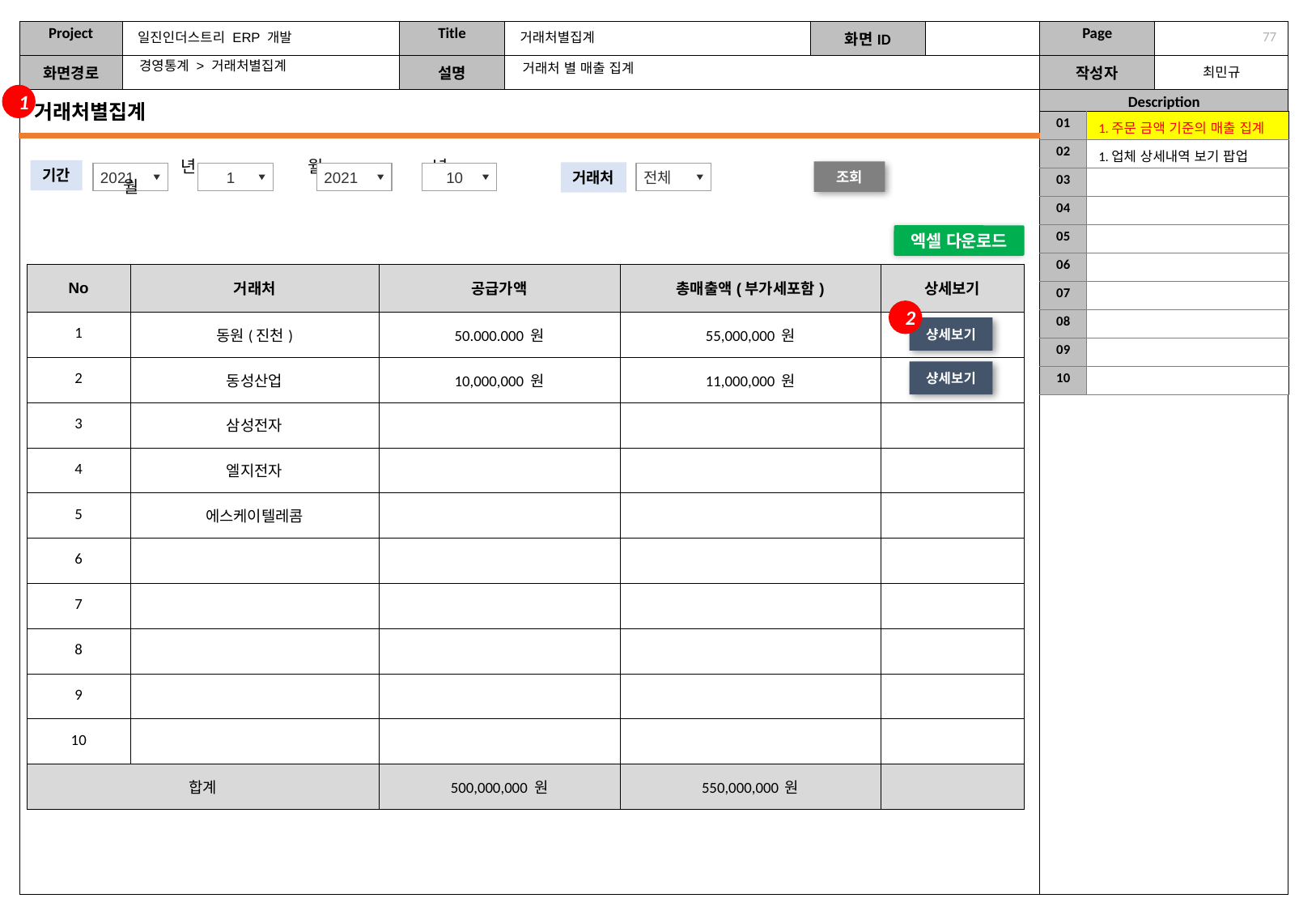

일진인더스트리 ERP 개발

거래처별집계
77
경영통계 > 거래처별집계
거래처 별 매출 집계
1
거래처별집계
| 01 | 1.주문 금액 기준의 매출 집계 |
| --- | --- |
| 02 | 1.업체 상세내역 보기 팝업 |
| 03 |  |
| 04 |  |
| 05 |  |
| 06 |  |
| 07 |  |
| 08 |  |
| 09 |  |
| 10 |  |
                     년                        월 ~                       년                       월
기간
조회
거래처
2021

1

2021

10

전체

엑셀 다운로드
| No | 거래처 | 공급가액 | 총매출액(부가세포함) | 상세보기 |
| --- | --- | --- | --- | --- |
| 1 | 동원(진천) | 50.000.000 원 | 55,000,000 원 |  |
| 2 | 동성산업 | 10,000,000 원 | 11,000,000 원 |  |
| 3 | 삼성전자 |  |  |  |
| 4 | 엘지전자 |  |  |  |
| 5 | 에스케이텔레콤 |  |  |  |
| 6 |  |  |  |  |
| 7 |  |  |  |  |
| 8 |  |  |  |  |
| 9 |  |  |  |  |
| 10 |  |  |  |  |
| 합계 |  | 500,000,000 원 | 550,000,000 원 |  |
2
샹세보기
샹세보기